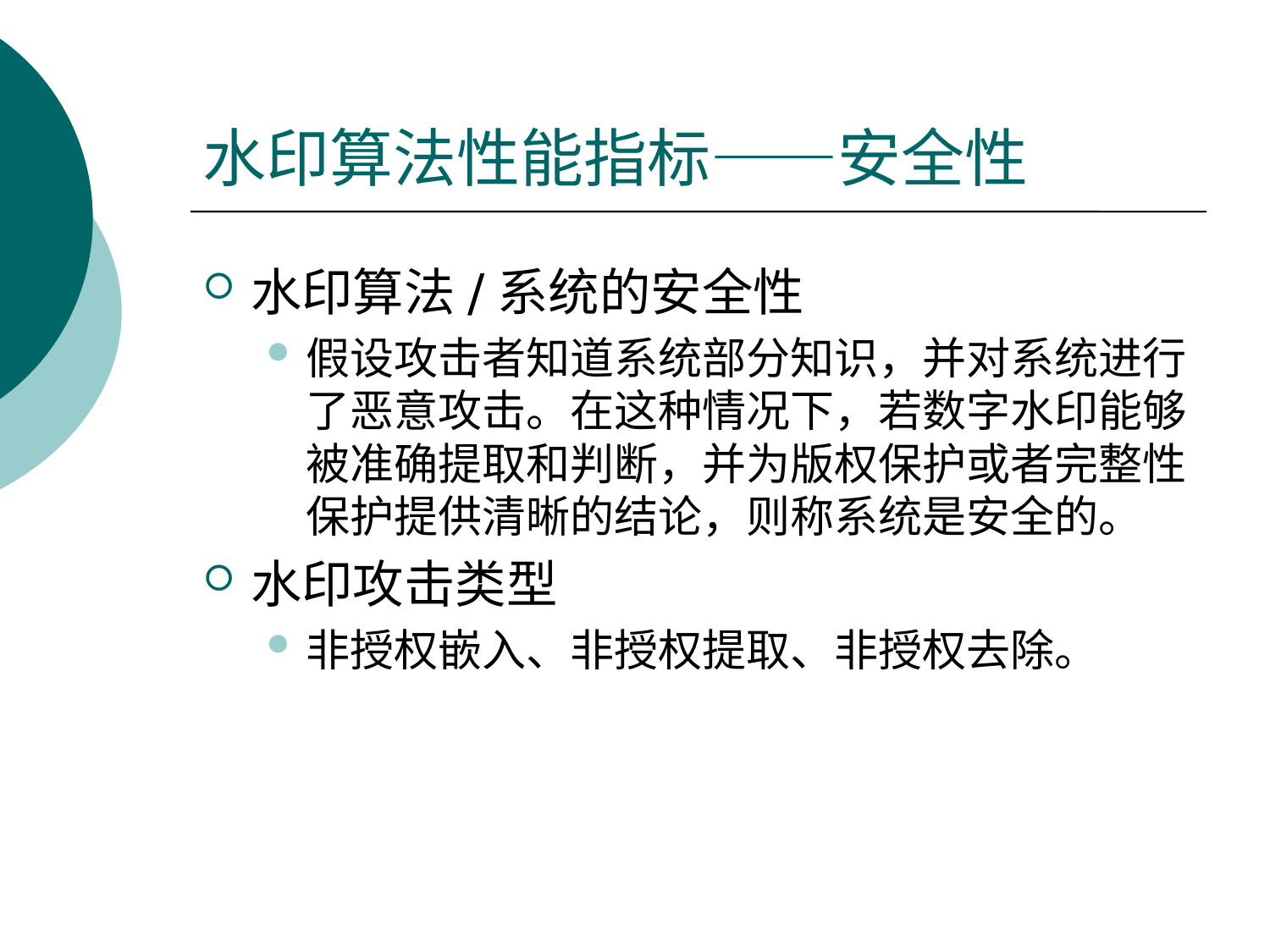

# 水印算法性能指标——安全性
水印算法/系统的安全性
假设攻击者知道系统部分知识，并对系统进行了恶意攻击。在这种情况下，若数字水印能够被准确提取和判断，并为版权保护或者完整性保护提供清晰的结论，则称系统是安全的。
水印攻击类型
非授权嵌入、非授权提取、非授权去除。
11